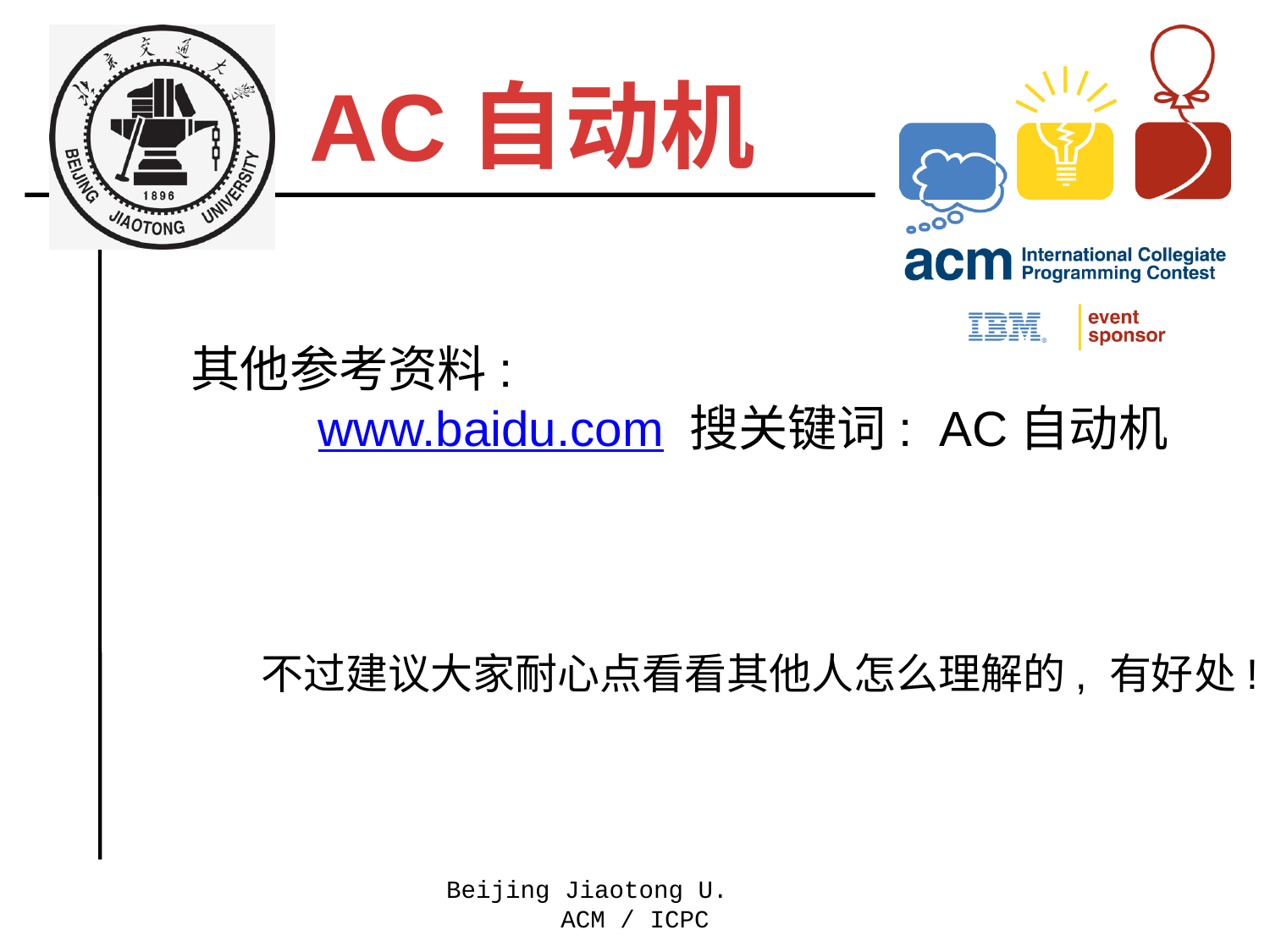

AC自动机

其他参考资料:
	www.baidu.com 搜关键词:  AC自动机
不过建议大家耐心点看看其他人怎么理解的, 有好处!